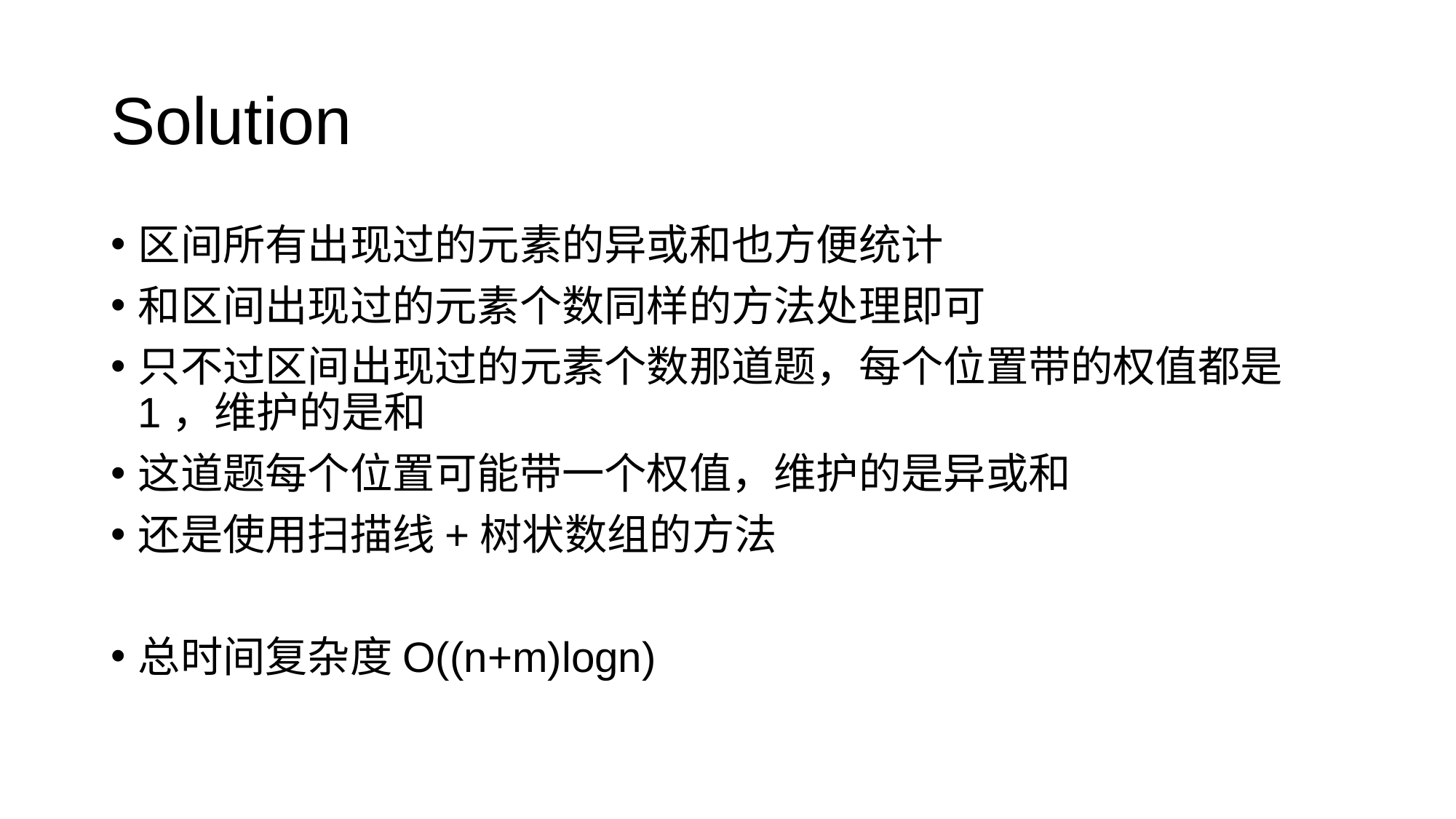

# Solution
区间所有出现过的元素的异或和也方便统计
和区间出现过的元素个数同样的方法处理即可
只不过区间出现过的元素个数那道题，每个位置带的权值都是1，维护的是和
这道题每个位置可能带一个权值，维护的是异或和
还是使用扫描线+树状数组的方法

总时间复杂度O((n+m)logn)